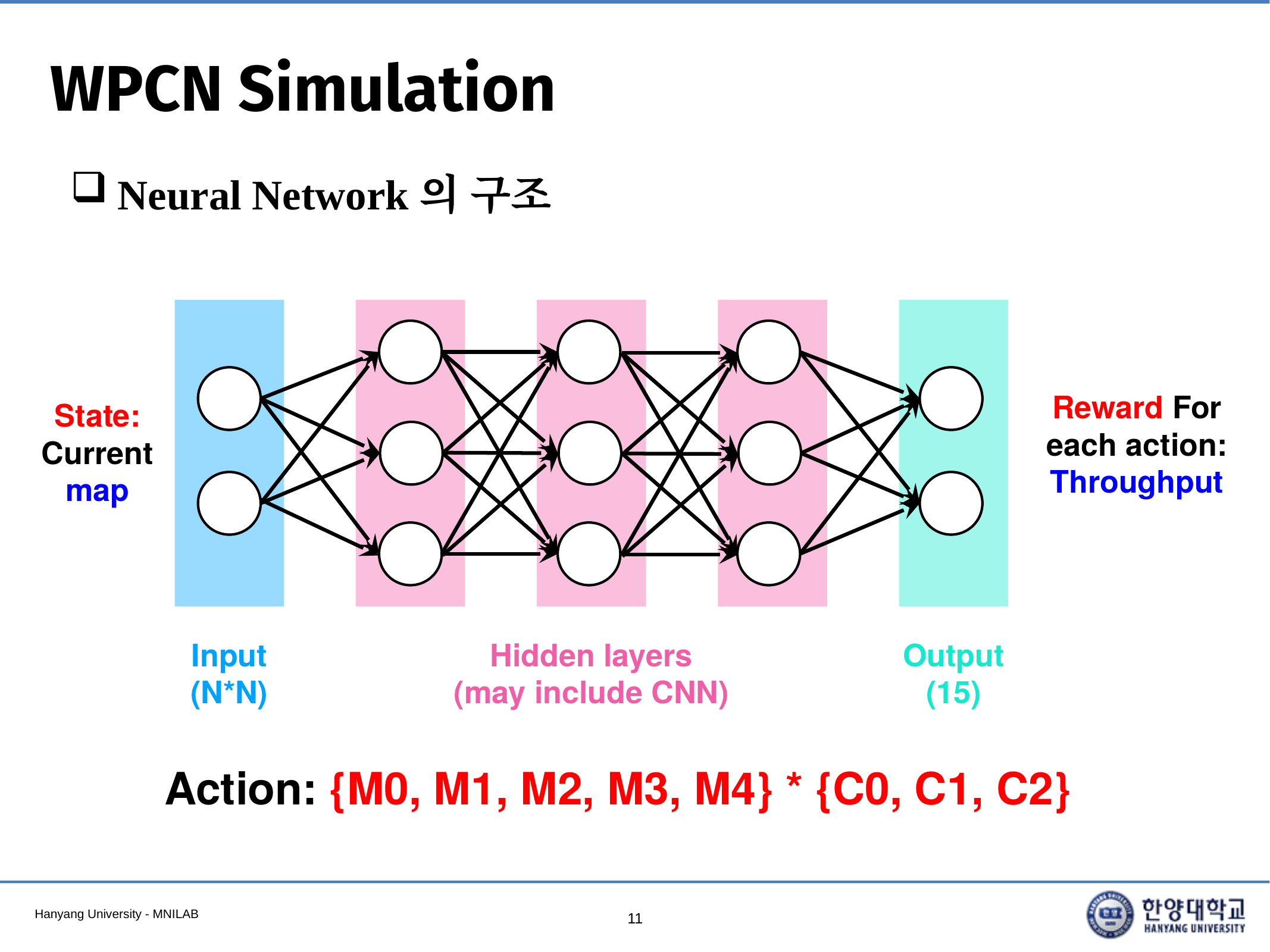

# WPCN Simulation
Neural Network의 구조

Reward For each action:
Throughput
State:
Current
map

Input
(N*N)
Hidden layers
(may include CNN)
Output
(15)
Action: {M0, M1, M2, M3, M4} * {C0, C1, C2}
11